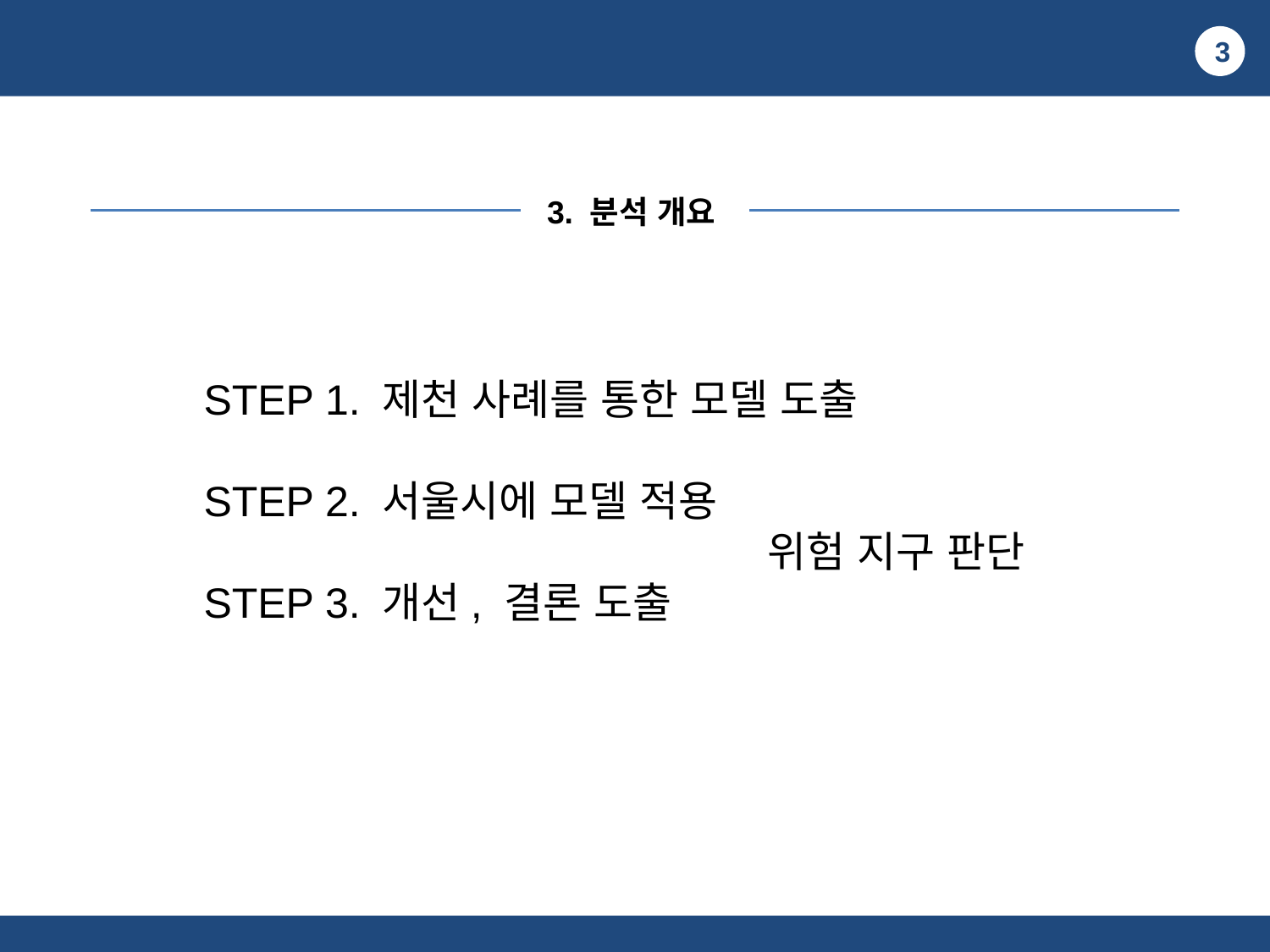

3
3. 분석 개요
STEP 1. 제천 사례를 통한 모델 도출

STEP 2. 서울시에 모델 적용
	                                    위험 지구 판단
STEP 3. 개선, 결론 도출